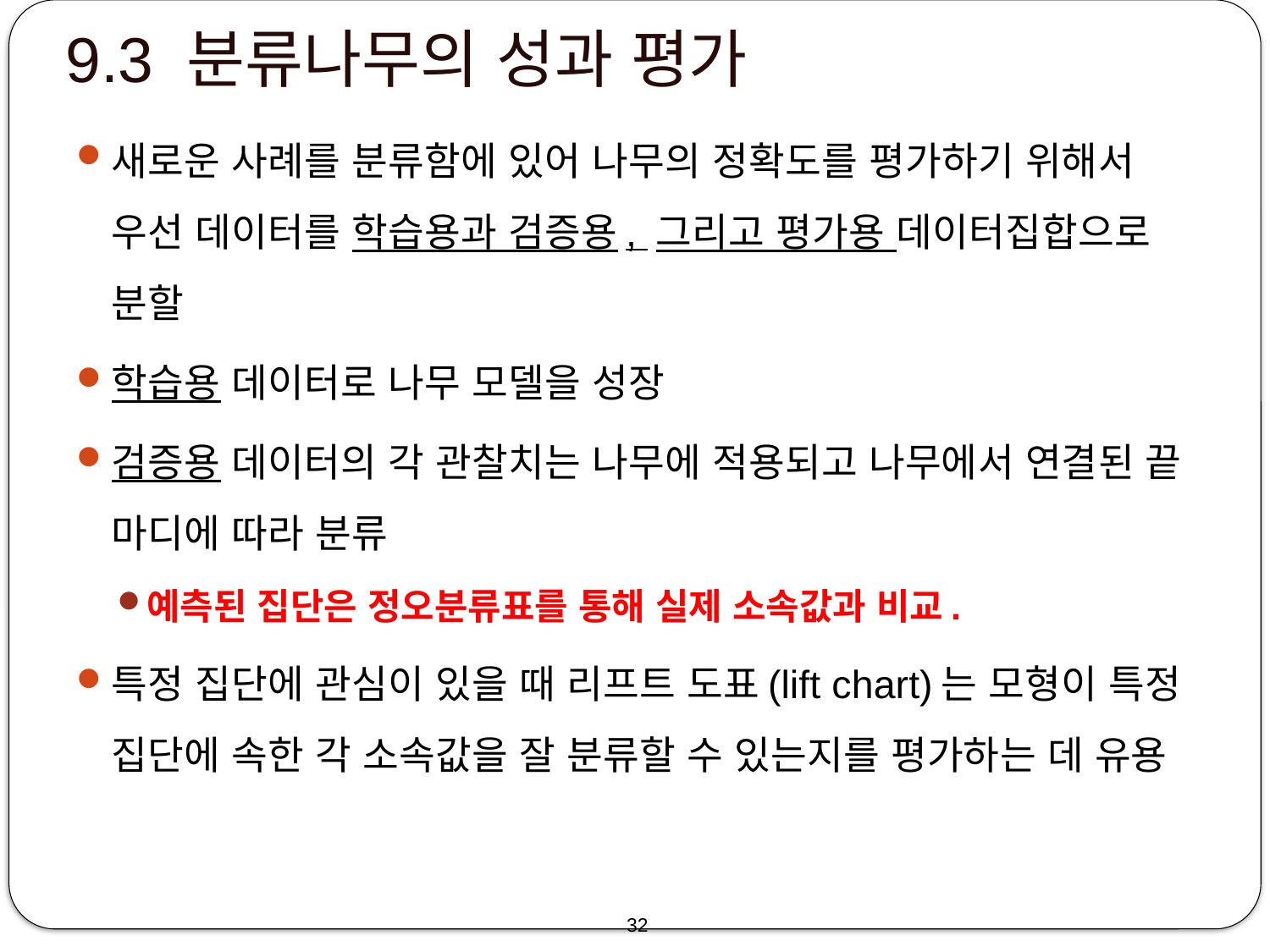

# 9.3 분류나무의 성과 평가
새로운 사례를 분류함에 있어 나무의 정확도를 평가하기 위해서 우선 데이터를 학습용과 검증용, 그리고 평가용 데이터집합으로 분할
학습용 데이터로 나무 모델을 성장
검증용 데이터의 각 관찰치는 나무에 적용되고 나무에서 연결된 끝 마디에 따라 분류
예측된 집단은 정오분류표를 통해 실제 소속값과 비교.
특정 집단에 관심이 있을 때 리프트 도표(lift chart)는 모형이 특정 집단에 속한 각 소속값을 잘 분류할 수 있는지를 평가하는 데 유용

32